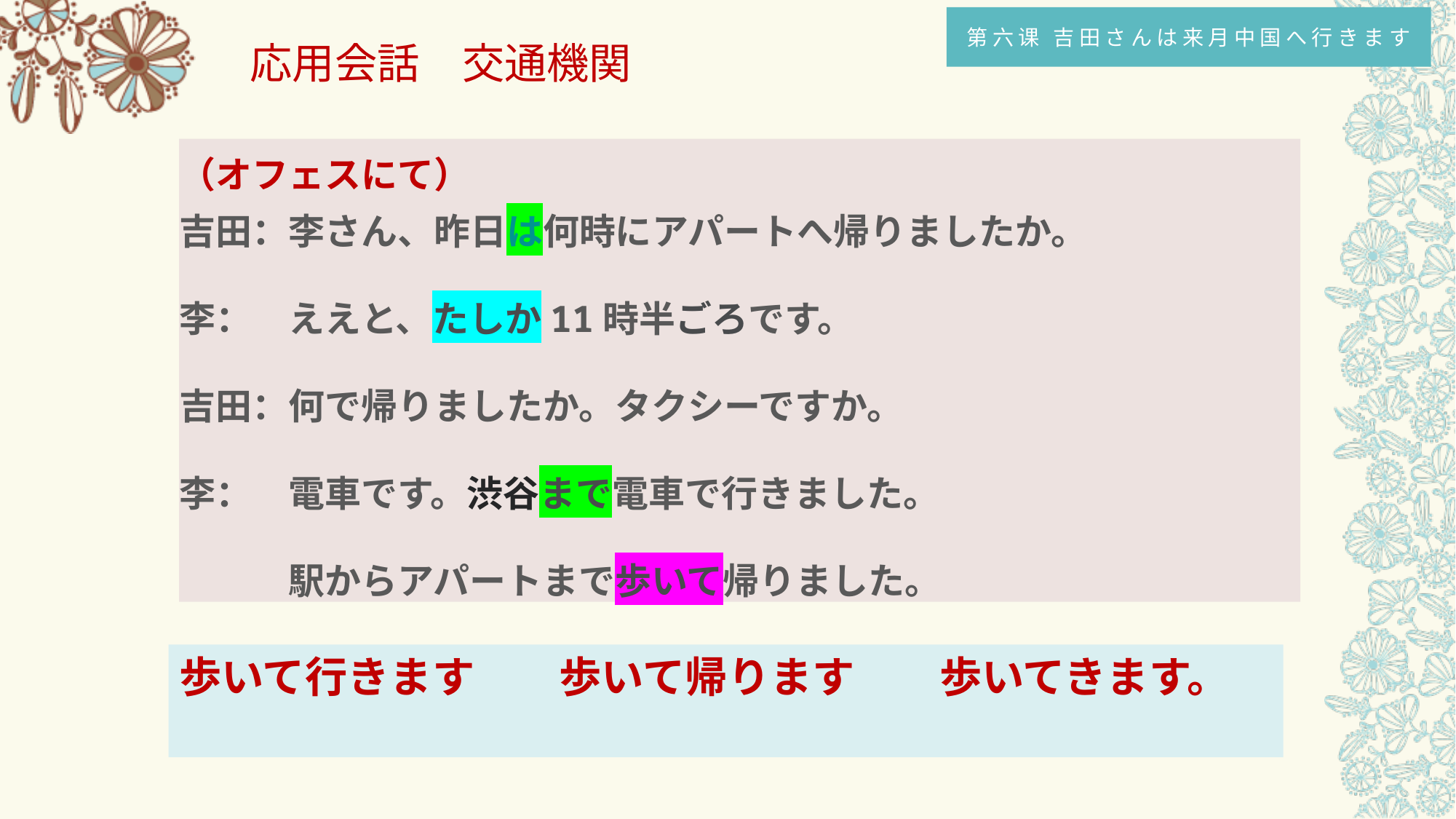

第六课 吉田さんは来月中国へ行きます
応用会話　交通機関
（オフェスにて）
吉田：李さん、昨日は何時にアパートへ帰りましたか。
李：　ええと、たしか11時半ごろです。
吉田：何で帰りましたか。タクシーですか。
李：　電車です。渋谷まで電車で行きました。
　　　駅からアパートまで歩いて帰りました。
歩いて行きます　　歩いて帰ります　　歩いてきます。